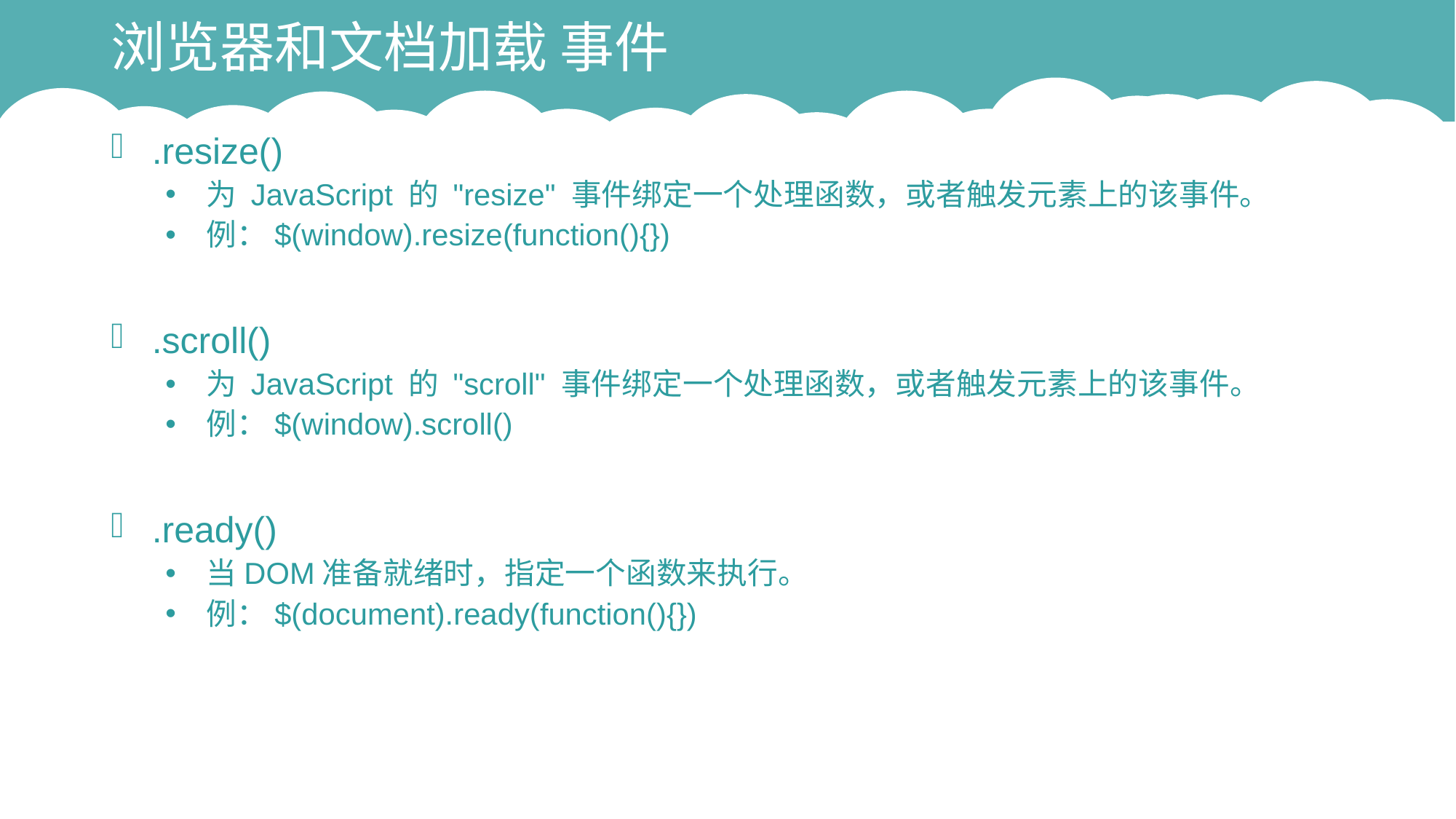

# 浏览器和文档加载 事件
.resize()
为 JavaScript 的 "resize" 事件绑定一个处理函数，或者触发元素上的该事件。
例：$(window).resize(function(){})

.scroll()
为 JavaScript 的 "scroll" 事件绑定一个处理函数，或者触发元素上的该事件。
例：$(window).scroll()

.ready()
当DOM准备就绪时，指定一个函数来执行。
例：$(document).ready(function(){})